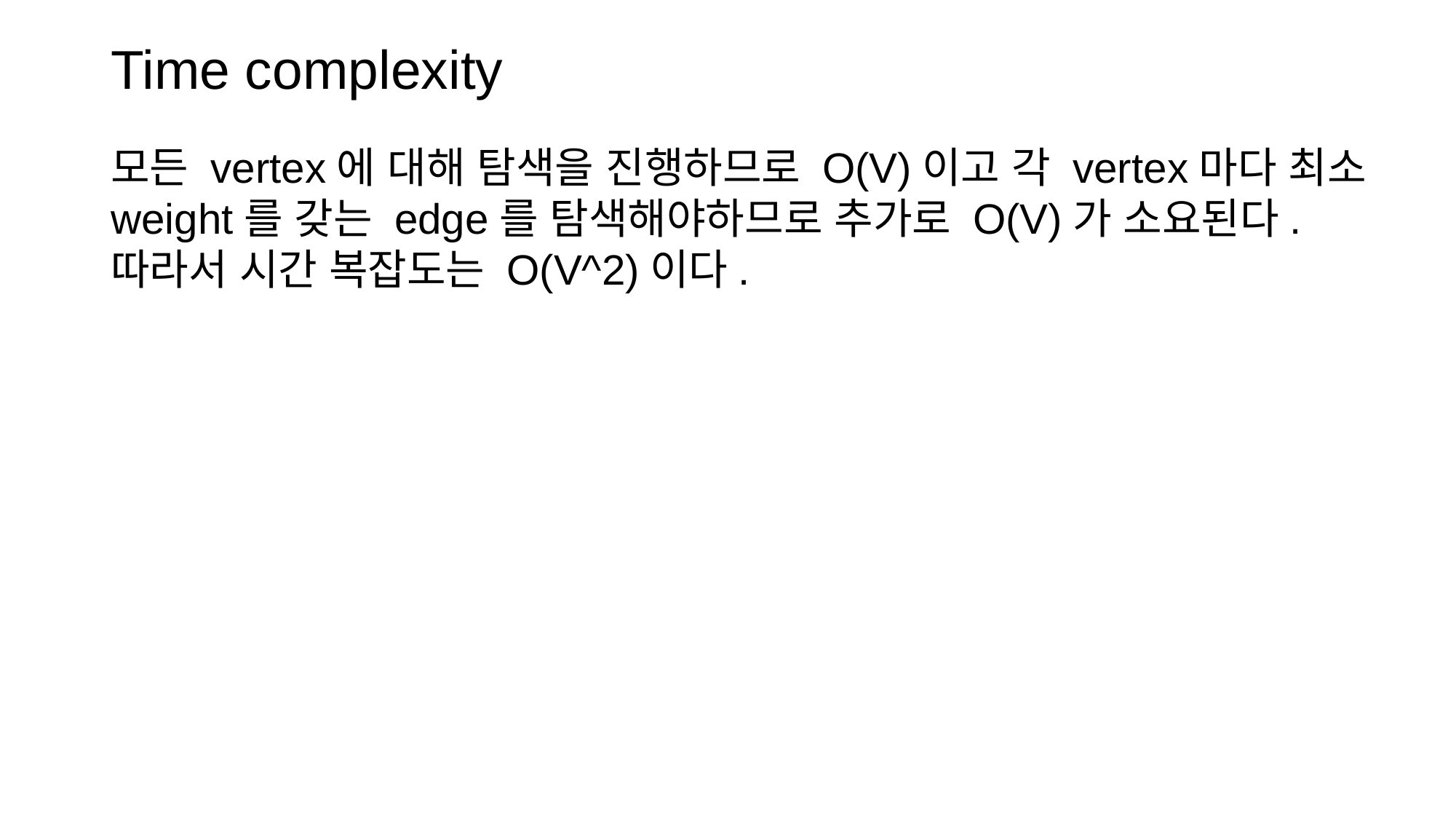

# Time complexity
모든 vertex에 대해 탐색을 진행하므로 O(V)이고 각 vertex마다 최소 weight를 갖는 edge를 탐색해야하므로 추가로 O(V)가 소요된다.
따라서 시간 복잡도는 O(V^2)이다.